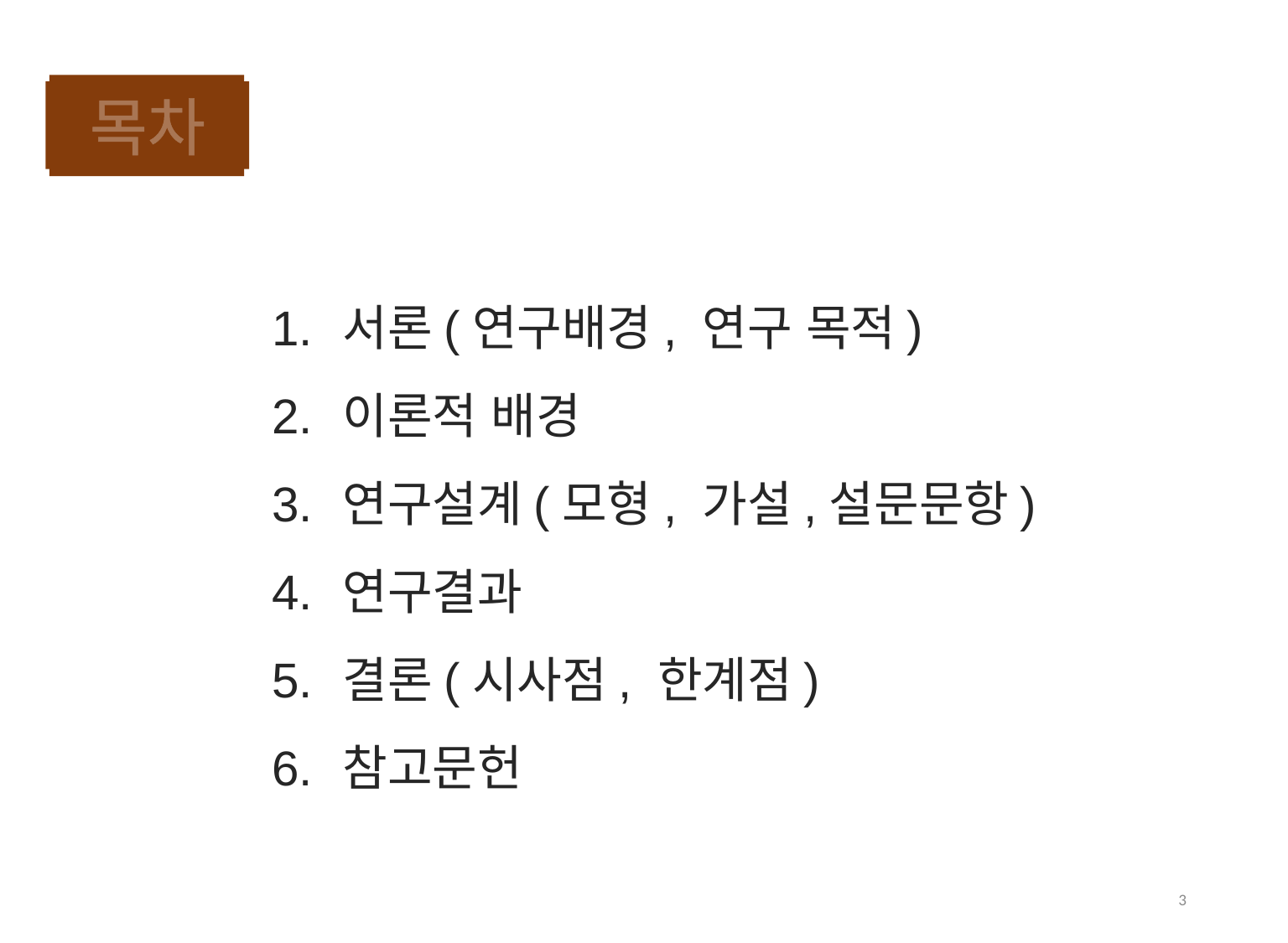

목차
서론(연구배경, 연구 목적)
이론적 배경
연구설계(모형, 가설,설문문항)
연구결과
결론(시사점, 한계점)
참고문헌
3